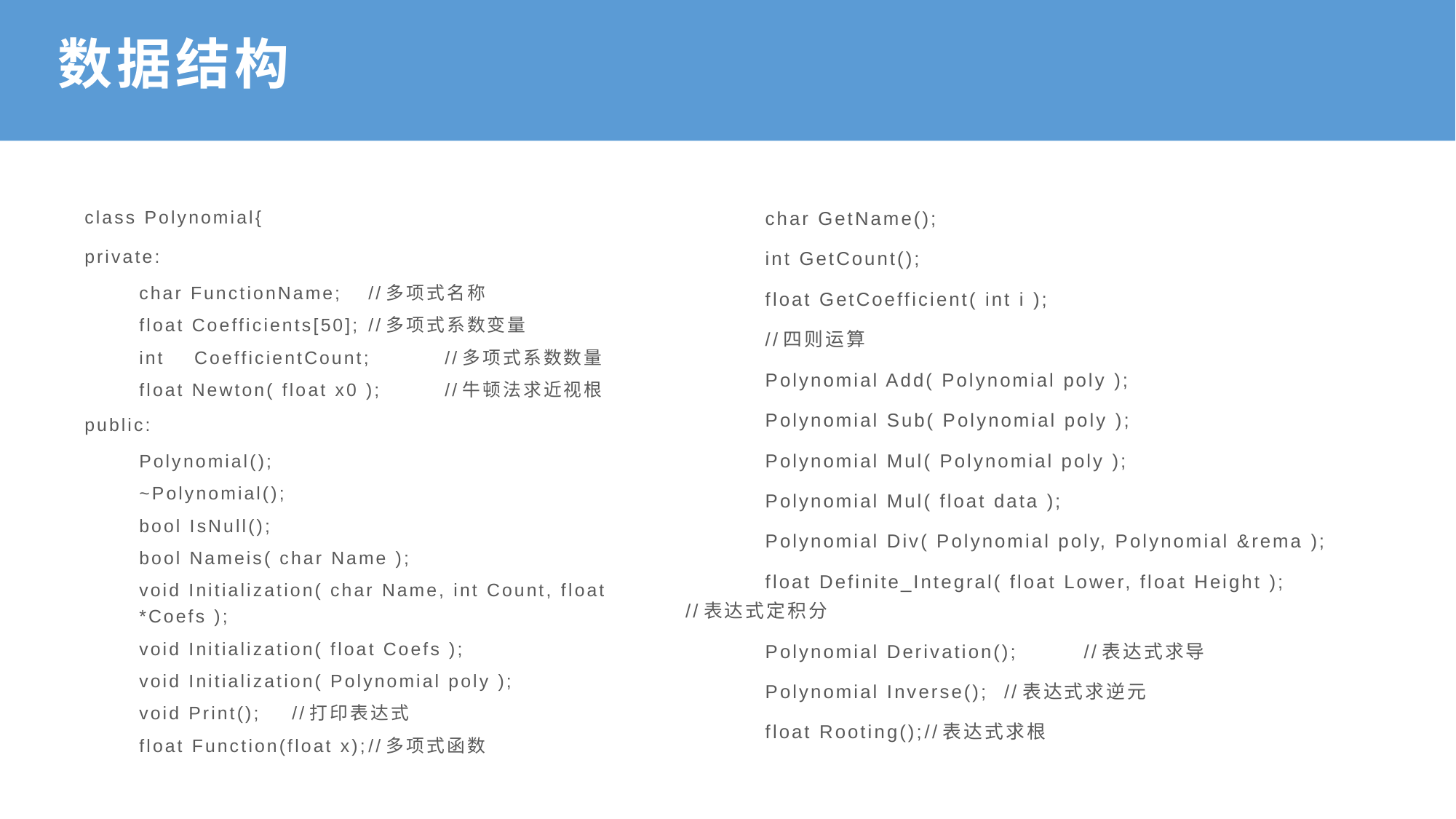

# 数据结构
class Polynomial{
private:
char FunctionName;	//多项式名称
float Coefficients[50];	//多项式系数变量
int    CoefficientCount;	//多项式系数数量
float Newton( float x0 );	//牛顿法求近视根
public:
Polynomial();
~Polynomial();
bool IsNull();
bool Nameis( char Name );
void Initialization( char Name, int Count, float *Coefs );
void Initialization( float Coefs );
void Initialization( Polynomial poly );
void Print();	//打印表达式
float Function(float x);	//多项式函数

	char GetName();
	int GetCount();
	float GetCoefficient( int i );
	//四则运算
	Polynomial Add( Polynomial poly );
	Polynomial Sub( Polynomial poly );
	Polynomial Mul( Polynomial poly );
	Polynomial Mul( float data );
	Polynomial Div( Polynomial poly, Polynomial &rema );
	float Definite_Integral( float Lower, float Height );	//表达式定积分
	Polynomial Derivation();	//表达式求导
	Polynomial Inverse();	//表达式求逆元
	float Rooting();	//表达式求根